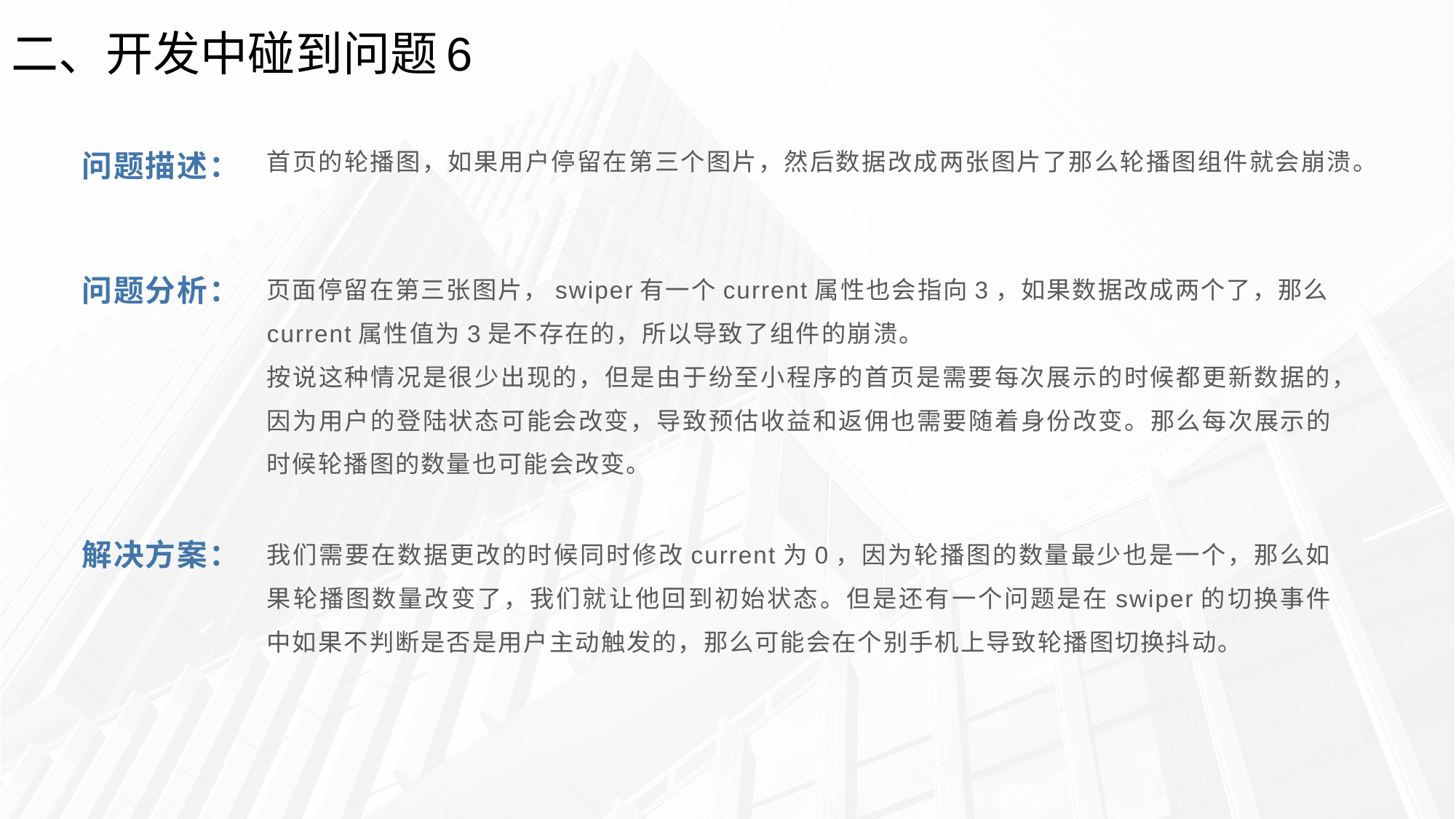

二、开发中碰到问题6
首页的轮播图，如果用户停留在第三个图片，然后数据改成两张图片了那么轮播图组件就会崩溃。
问题描述：
页面停留在第三张图片，swiper有一个current属性也会指向3，如果数据改成两个了，那么current属性值为3是不存在的，所以导致了组件的崩溃。
按说这种情况是很少出现的，但是由于纷至小程序的首页是需要每次展示的时候都更新数据的，因为用户的登陆状态可能会改变，导致预估收益和返佣也需要随着身份改变。那么每次展示的时候轮播图的数量也可能会改变。
问题分析：
我们需要在数据更改的时候同时修改current为0，因为轮播图的数量最少也是一个，那么如果轮播图数量改变了，我们就让他回到初始状态。但是还有一个问题是在swiper的切换事件中如果不判断是否是用户主动触发的，那么可能会在个别手机上导致轮播图切换抖动。
解决方案：